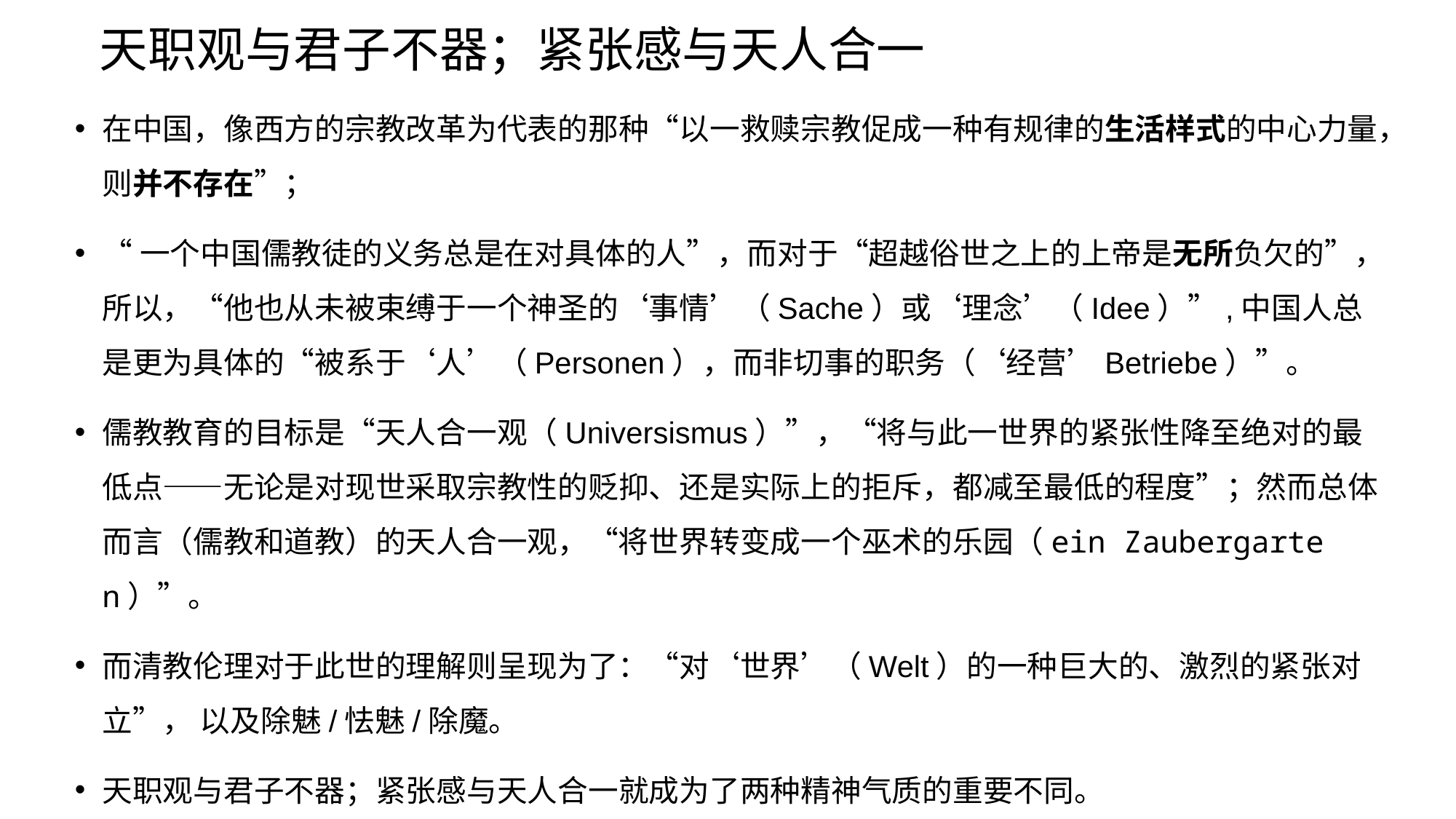

# 天职观与君子不器；紧张感与天人合一
在中国，像西方的宗教改革为代表的那种“以一救赎宗教促成一种有规律的生活样式的中心力量，则并不存在”；
“一个中国儒教徒的义务总是在对具体的人”，而对于“超越俗世之上的上帝是无所负欠的”，所以，“他也从未被束缚于一个神圣的‘事情’（Sache）或‘理念’（Idee）”,中国人总是更为具体的“被系于‘人’（Personen），而非切事的职务（‘经营’Betriebe）”。
儒教教育的目标是“天人合一观（Universismus）”，“将与此一世界的紧张性降至绝对的最低点——无论是对现世采取宗教性的贬抑、还是实际上的拒斥，都减至最低的程度”；然而总体而言（儒教和道教）的天人合一观，“将世界转变成一个巫术的乐园（ein Zaubergarten）”。
而清教伦理对于此世的理解则呈现为了：“对‘世界’（Welt）的一种巨大的、激烈的紧张对立”， 以及除魅/怯魅/除魔。
天职观与君子不器；紧张感与天人合一就成为了两种精神气质的重要不同。